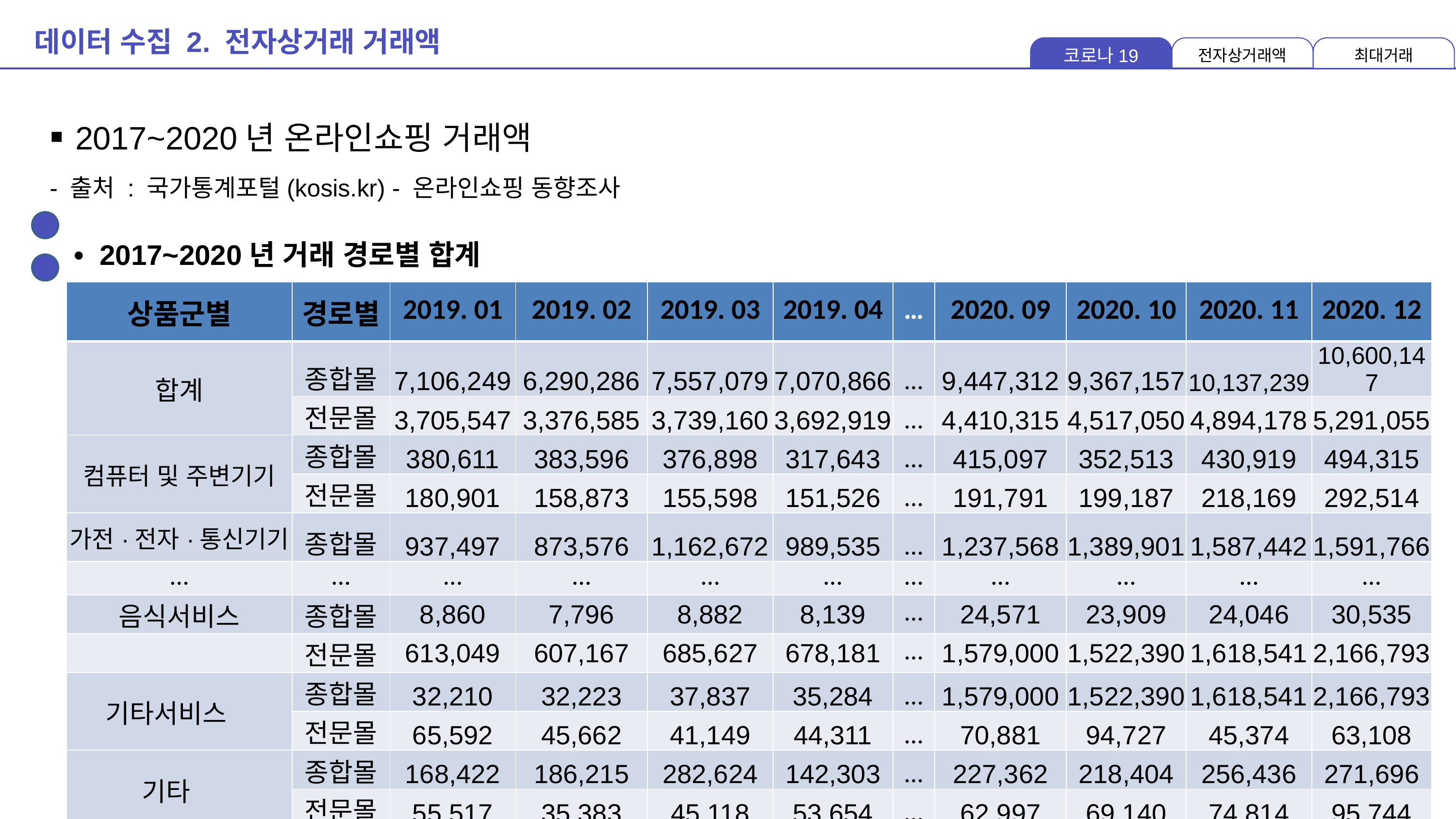

데이터 수집 2. 전자상거래 거래액
코로나19
전자상거래액
최대거래
▪ 2017~2020년 온라인쇼핑 거래액
- 출처 : 국가통계포털(kosis.kr) - 온라인쇼핑 동향조사

•  2017~2020년 거래 경로별 합계
| 상품군별 | 경로별 | 2019. 01 | 2019. 02 | 2019. 03 | 2019. 04 | … | 2020. 09 | 2020. 10 | 2020. 11 | 2020. 12 |
| --- | --- | --- | --- | --- | --- | --- | --- | --- | --- | --- |
| 합계 | 종합몰 | 7,106,249 | 6,290,286 | 7,557,079 | 7,070,866 | … | 9,447,312 | 9,367,157 | 10,137,239 | 10,600,147 |
|  | 전문몰 | 3,705,547 | 3,376,585 | 3,739,160 | 3,692,919 | … | 4,410,315 | 4,517,050 | 4,894,178 | 5,291,055 |
| 컴퓨터 및 주변기기 | 종합몰 | 380,611 | 383,596 | 376,898 | 317,643 | … | 415,097 | 352,513 | 430,919 | 494,315 |
|  | 전문몰 | 180,901 | 158,873 | 155,598 | 151,526 | … | 191,791 | 199,187 | 218,169 | 292,514 |
| 가전·전자·통신기기 | 종합몰 | 937,497 | 873,576 | 1,162,672 | 989,535 | … | 1,237,568 | 1,389,901 | 1,587,442 | 1,591,766 |
| … | … | … | … | … | … | … | … | … | … | … |
| 음식서비스 | 종합몰 | 8,860 | 7,796 | 8,882 | 8,139 | … | 24,571 | 23,909 | 24,046 | 30,535 |
|  | 전문몰 | 613,049 | 607,167 | 685,627 | 678,181 | … | 1,579,000 | 1,522,390 | 1,618,541 | 2,166,793 |
| 기타서비스 | 종합몰 | 32,210 | 32,223 | 37,837 | 35,284 | … | 1,579,000 | 1,522,390 | 1,618,541 | 2,166,793 |
|  | 전문몰 | 65,592 | 45,662 | 41,149 | 44,311 | … | 70,881 | 94,727 | 45,374 | 63,108 |
| 기타 | 종합몰 | 168,422 | 186,215 | 282,624 | 142,303 | … | 227,362 | 218,404 | 256,436 | 271,696 |
|  | 전문몰 | 55,517 | 35,383 | 45,118 | 53,654 | … | 62,997 | 69,140 | 74,814 | 95,744 |